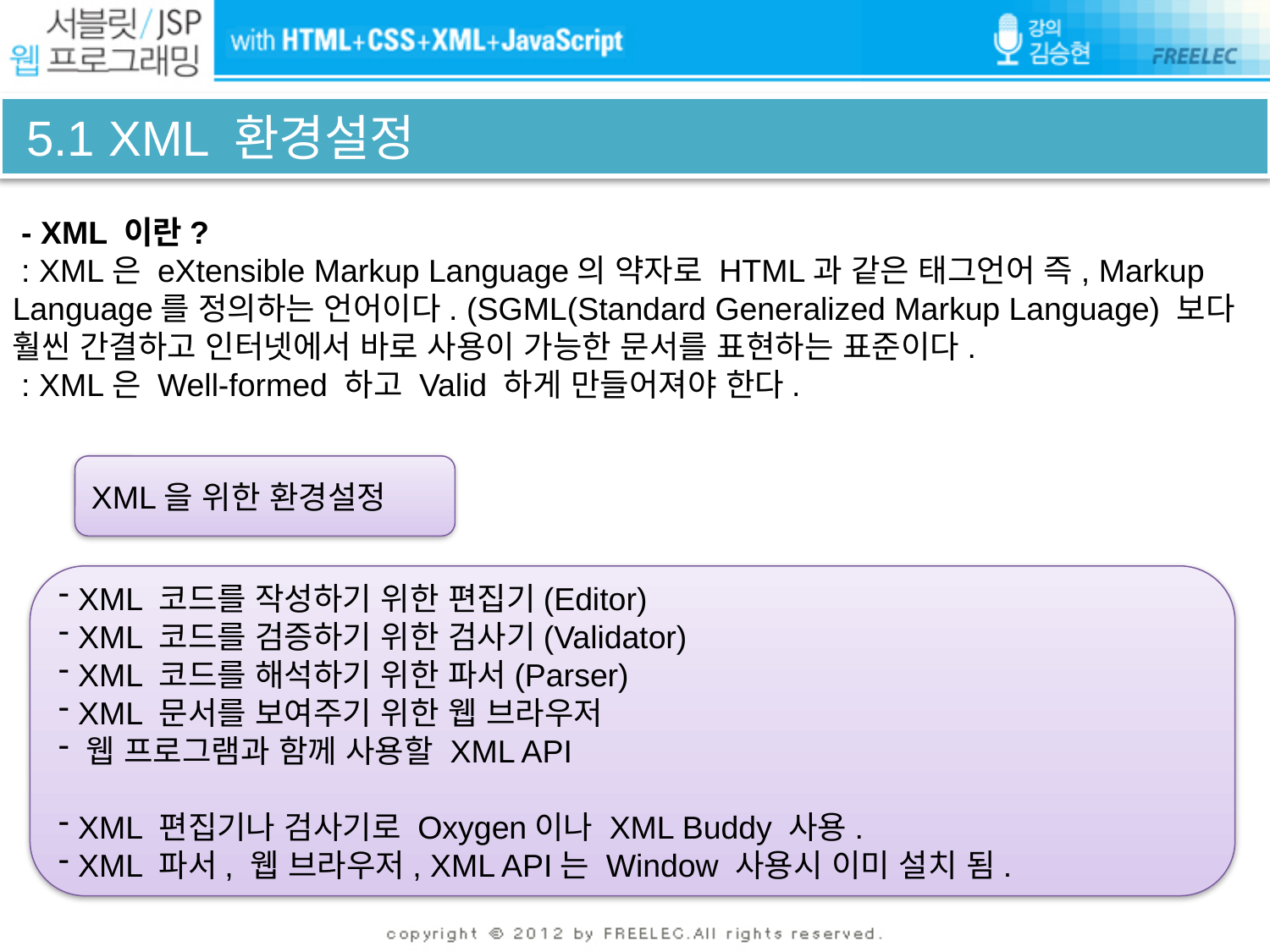

# 5.1 XML 환경설정
 - XML 이란?
 : XML은 eXtensible Markup Language의 약자로 HTML과 같은 태그언어 즉, Markup Language를 정의하는 언어이다. (SGML(Standard Generalized Markup Language) 보다 훨씬 간결하고 인터넷에서 바로 사용이 가능한 문서를 표현하는 표준이다.
 : XML은 Well-formed 하고 Valid 하게 만들어져야 한다.
XML을 위한 환경설정
 XML 코드를 작성하기 위한 편집기(Editor)
 XML 코드를 검증하기 위한 검사기(Validator)
 XML 코드를 해석하기 위한 파서(Parser)
 XML 문서를 보여주기 위한 웹 브라우저
 웹 프로그램과 함께 사용할 XML API

 XML 편집기나 검사기로 Oxygen이나 XML Buddy 사용.
 XML 파서, 웹 브라우저, XML API는 Window 사용시 이미 설치 됨.